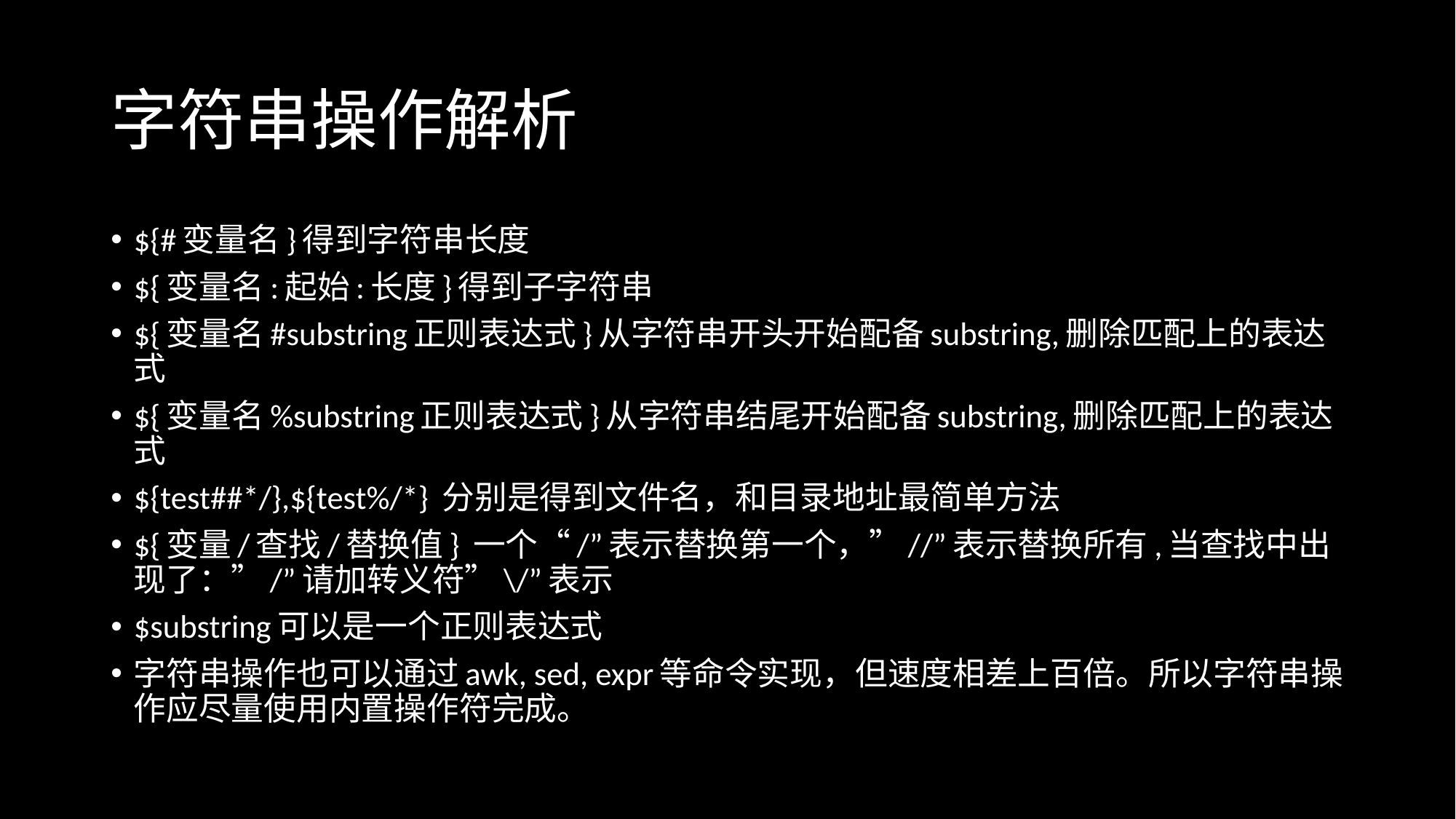

# 字符串操作解析
${#变量名}得到字符串长度
${变量名:起始:长度}得到子字符串
${变量名#substring正则表达式}从字符串开头开始配备substring,删除匹配上的表达式
${变量名%substring正则表达式}从字符串结尾开始配备substring,删除匹配上的表达式
${test##*/},${test%/*} 分别是得到文件名，和目录地址最简单方法
${变量/查找/替换值} 一个“/”表示替换第一个，”//”表示替换所有,当查找中出现了：”/”请加转义符”\/”表示
$substring可以是一个正则表达式
字符串操作也可以通过awk, sed, expr等命令实现，但速度相差上百倍。所以字符串操作应尽量使用内置操作符完成。